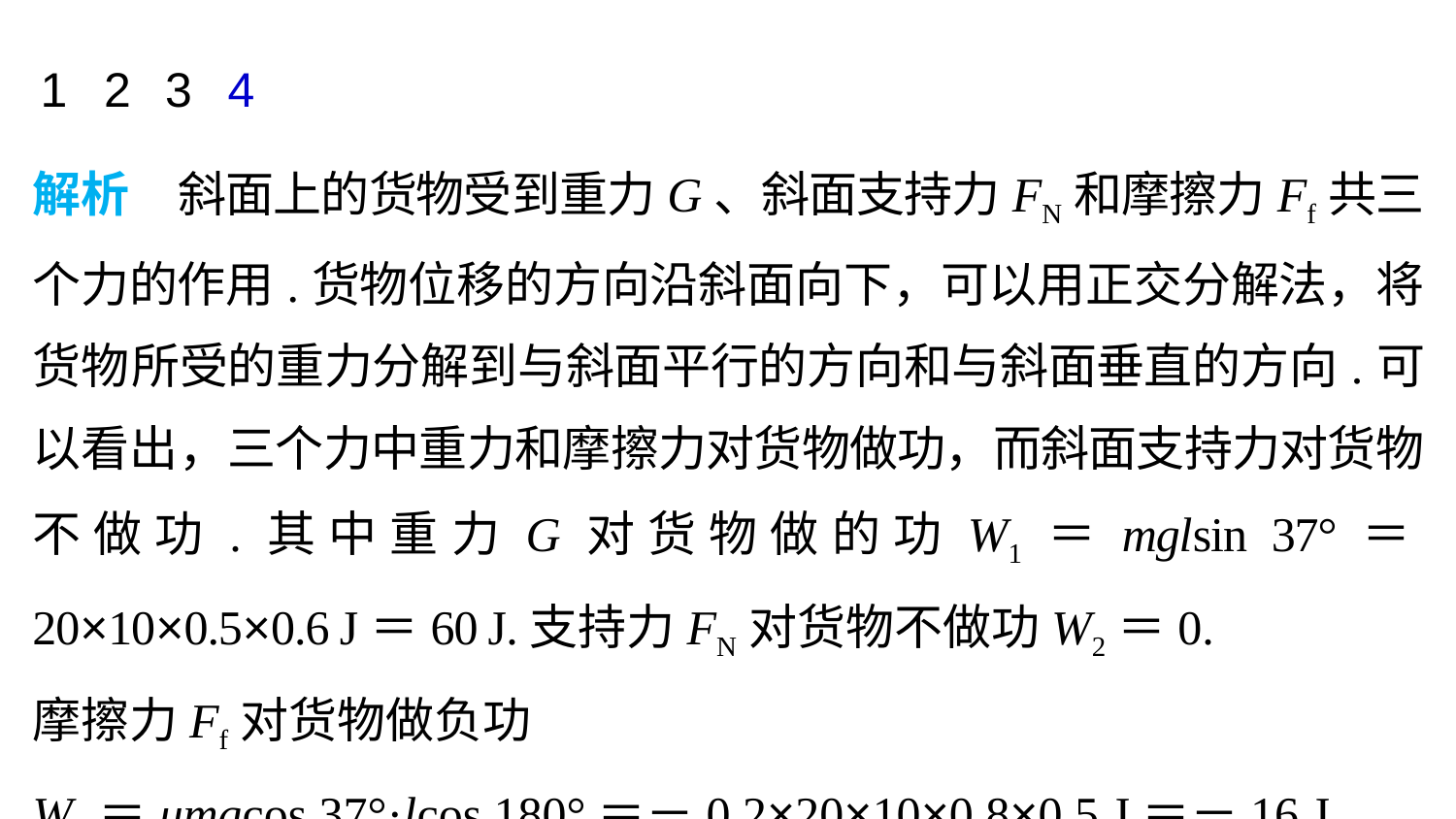

1
2
3
4
解析　斜面上的货物受到重力G、斜面支持力FN和摩擦力Ff共三个力的作用.货物位移的方向沿斜面向下，可以用正交分解法，将货物所受的重力分解到与斜面平行的方向和与斜面垂直的方向.可以看出，三个力中重力和摩擦力对货物做功，而斜面支持力对货物不做功.其中重力G对货物做的功W1＝mglsin 37°＝20×10×0.5×0.6 J＝60 J.支持力FN对货物不做功W2＝0.
摩擦力Ff对货物做负功
W3＝μmgcos 37°·lcos 180°＝－0.2×20×10×0.8×0.5 J＝－16 J.